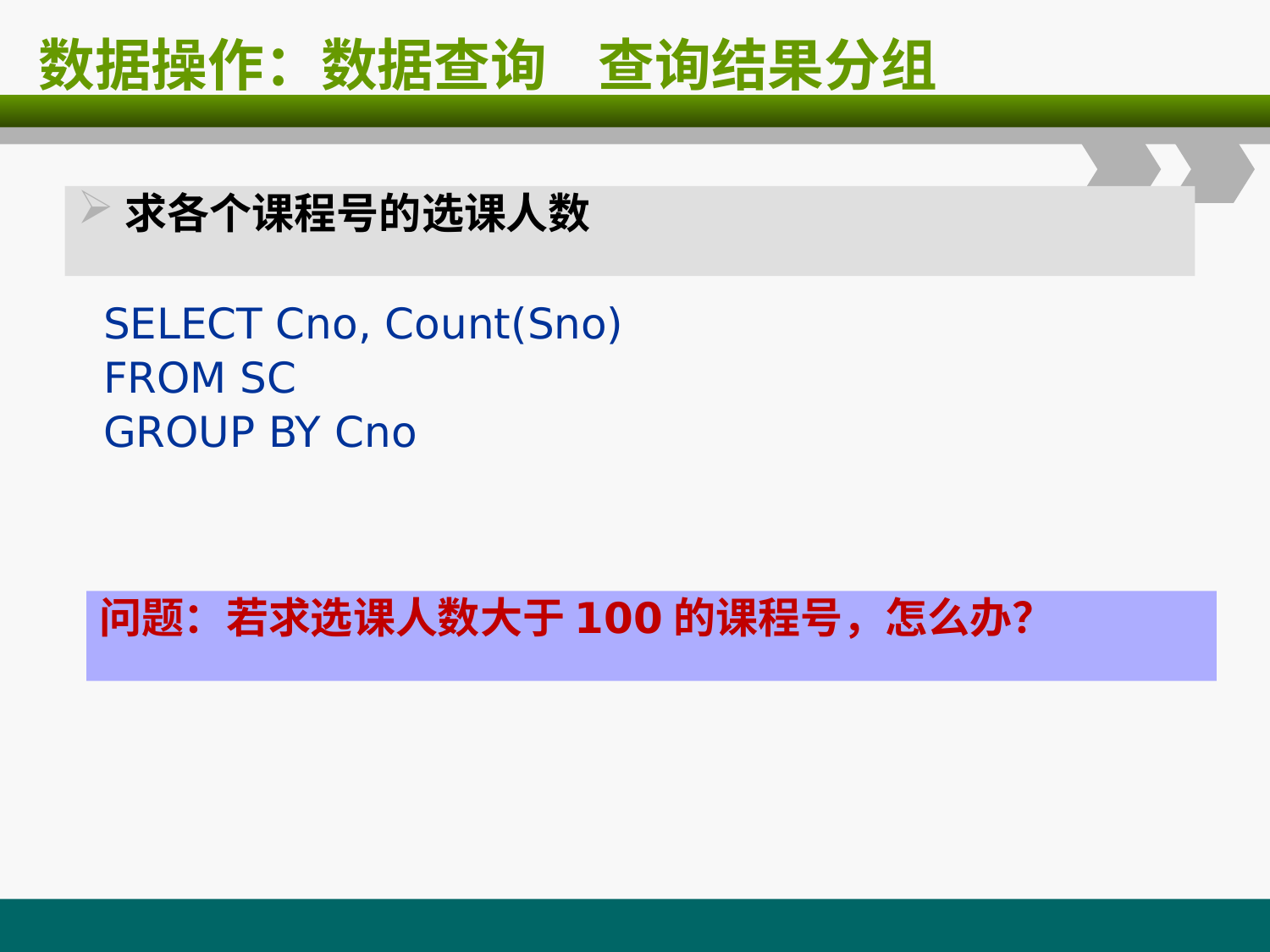

# 数据操作：数据查询    查询结果分组
求各个课程号的选课人数
SELECT Cno, Count(Sno)
FROM SC
GROUP BY Cno
问题：若求选课人数大于100的课程号，怎么办？